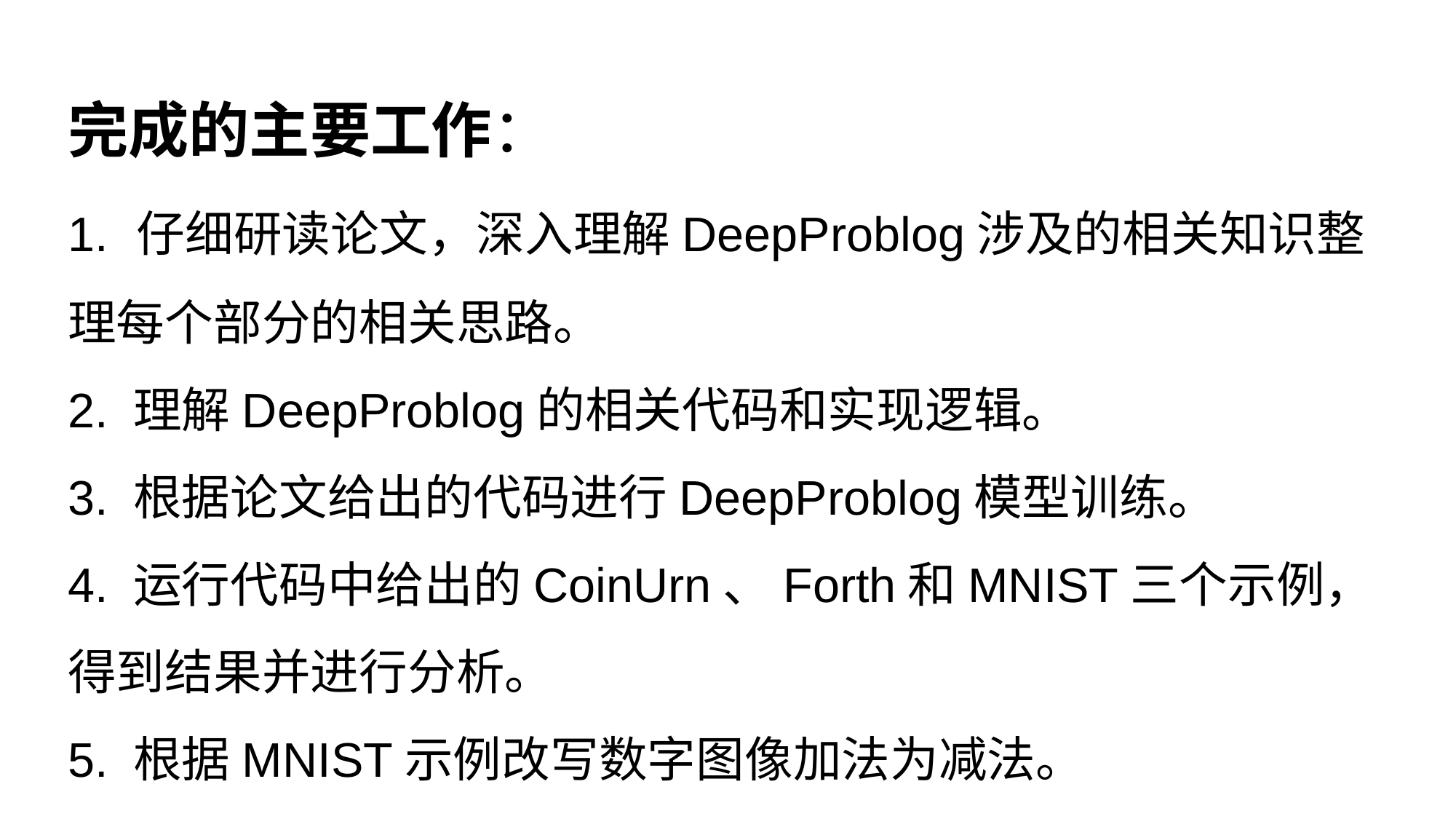

完成的主要工作：
1. 仔细研读论文，深入理解DeepProblog涉及的相关知识整理每个部分的相关思路。
2. 理解DeepProblog的相关代码和实现逻辑。
3. 根据论文给出的代码进行DeepProblog模型训练。
4. 运行代码中给出的CoinUrn、Forth和MNIST三个示例，得到结果并进行分析。
5. 根据MNIST示例改写数字图像加法为减法。